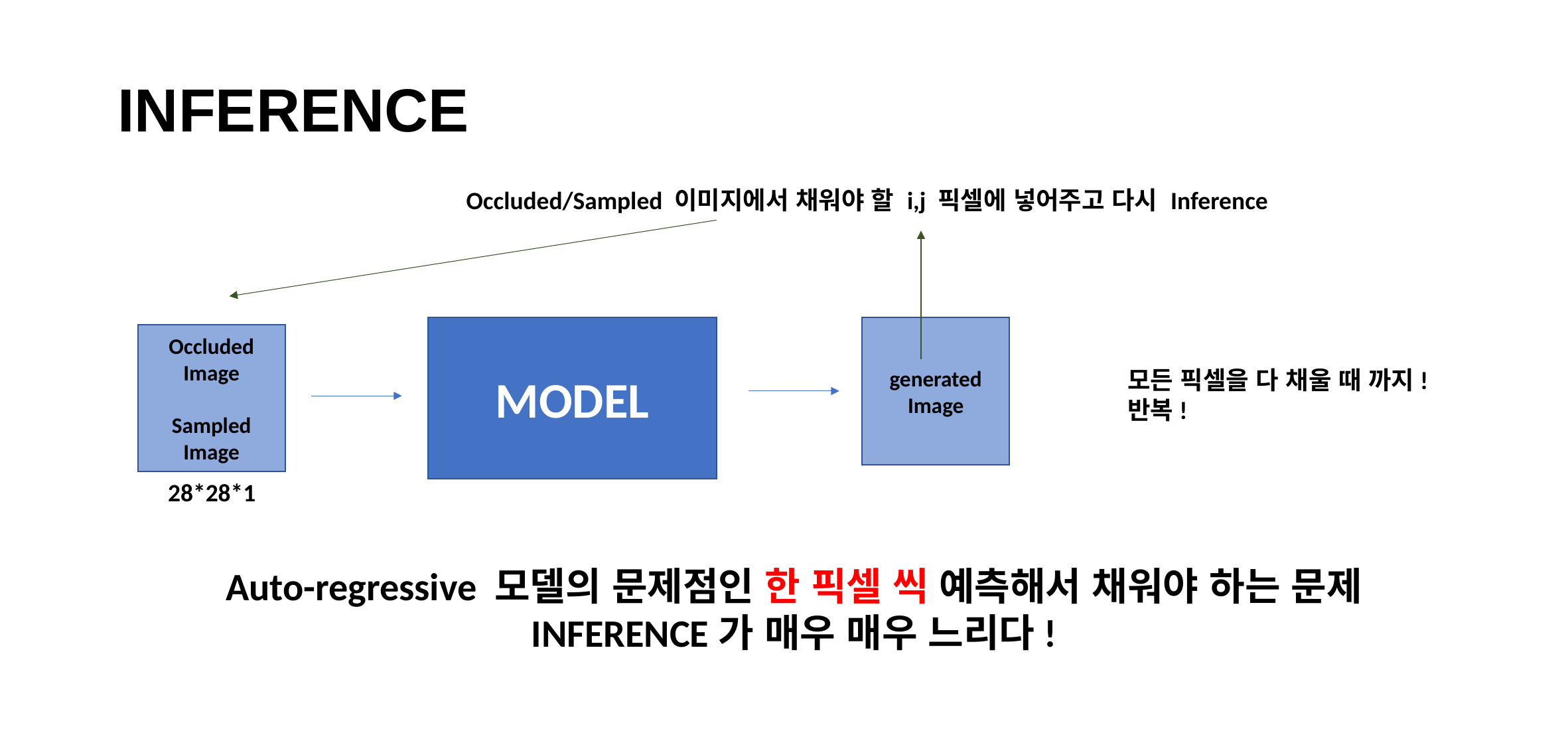

# INFERENCE
Occluded/Sampled 이미지에서 채워야 할 i,j 픽셀에 넣어주고 다시 Inference
MODEL
generated
Image
Occluded Image

Sampled
Image
모든 픽셀을 다 채울 때 까지!
반복!
28*28*1
Auto-regressive 모델의 문제점인 한 픽셀 씩 예측해서 채워야 하는 문제
INFERENCE가 매우 매우 느리다!